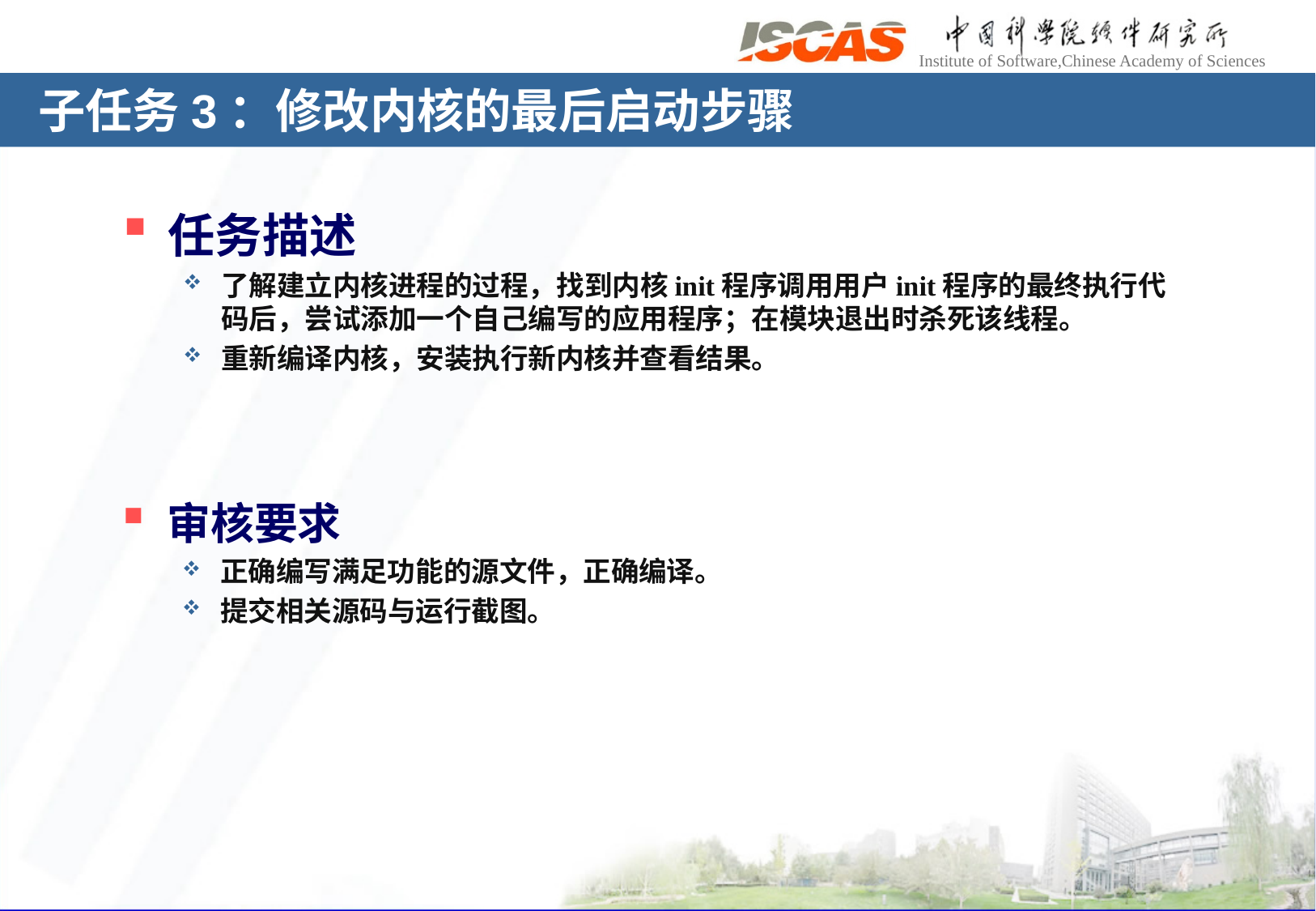

# 子任务3：修改内核的最后启动步骤
任务描述
了解建立内核进程的过程，找到内核init程序调用用户init程序的最终执行代码后，尝试添加一个自己编写的应用程序；在模块退出时杀死该线程。
重新编译内核，安装执行新内核并查看结果。
审核要求
正确编写满足功能的源文件，正确编译。
提交相关源码与运行截图。